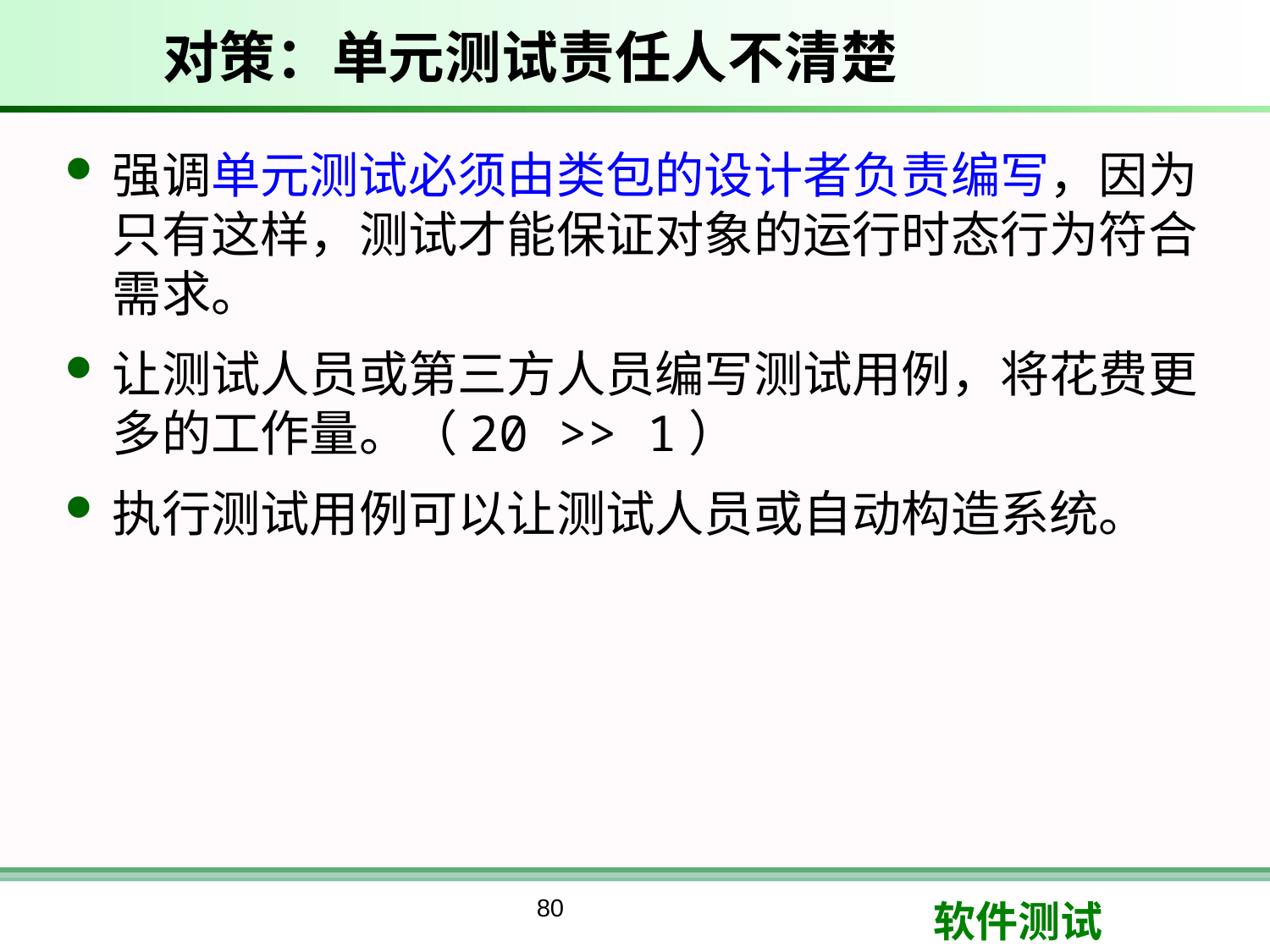

# 对策：单元测试责任人不清楚
强调单元测试必须由类包的设计者负责编写，因为只有这样，测试才能保证对象的运行时态行为符合需求。
让测试人员或第三方人员编写测试用例，将花费更多的工作量。（20 >> 1）
执行测试用例可以让测试人员或自动构造系统。
80